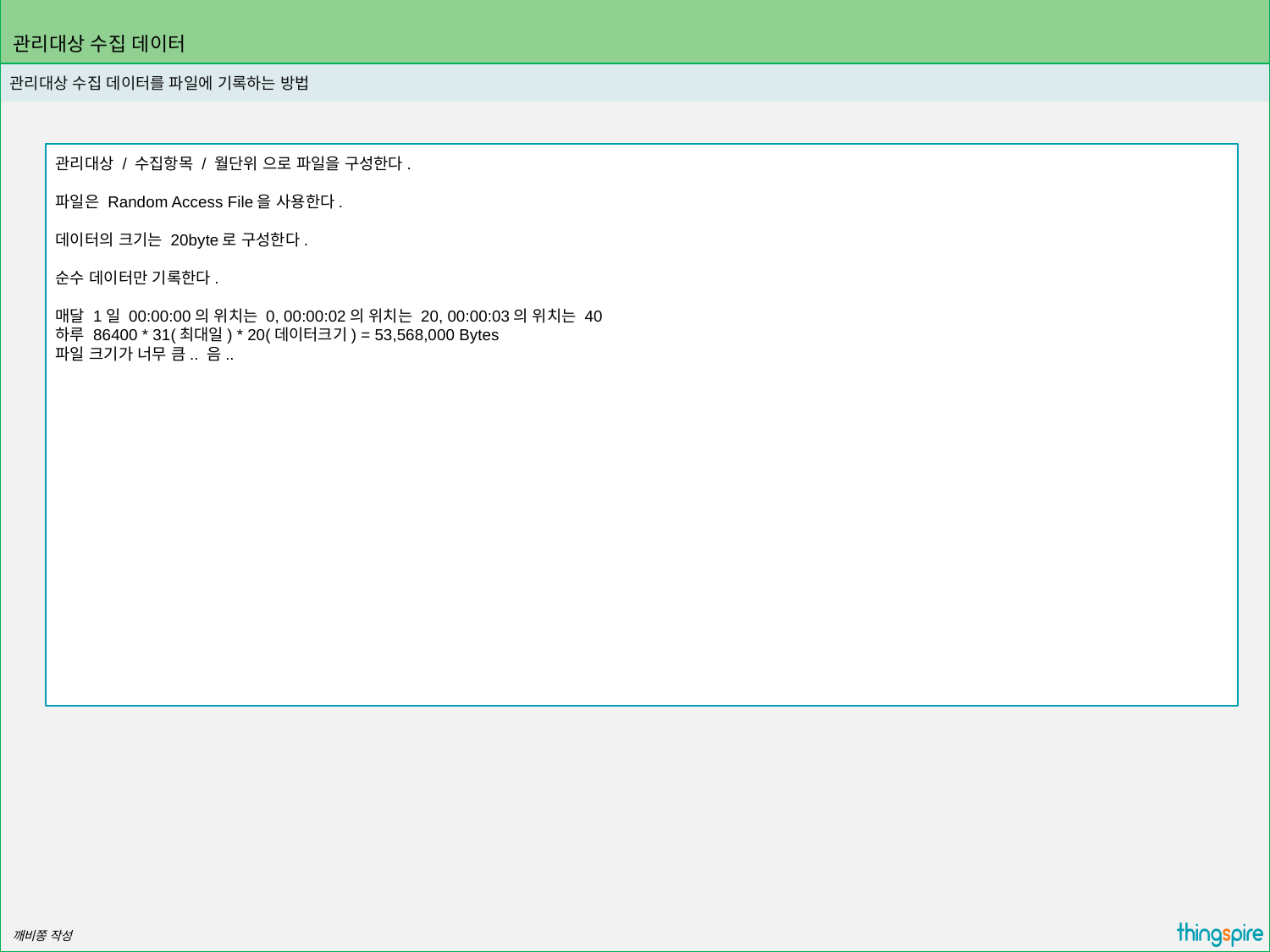

# 관리대상 수집 데이터
관리대상 수집 데이터를 파일에 기록하는 방법
관리대상 / 수집항목 / 월단위 으로 파일을 구성한다.

파일은 Random Access File을 사용한다.

데이터의 크기는 20byte로 구성한다.

순수 데이터만 기록한다.

매달 1일 00:00:00의 위치는 0, 00:00:02의 위치는 20, 00:00:03의 위치는 40
하루 86400 * 31(최대일) * 20(데이터크기) = 53,568,000 Bytes
파일 크기가 너무 큼.. 음..